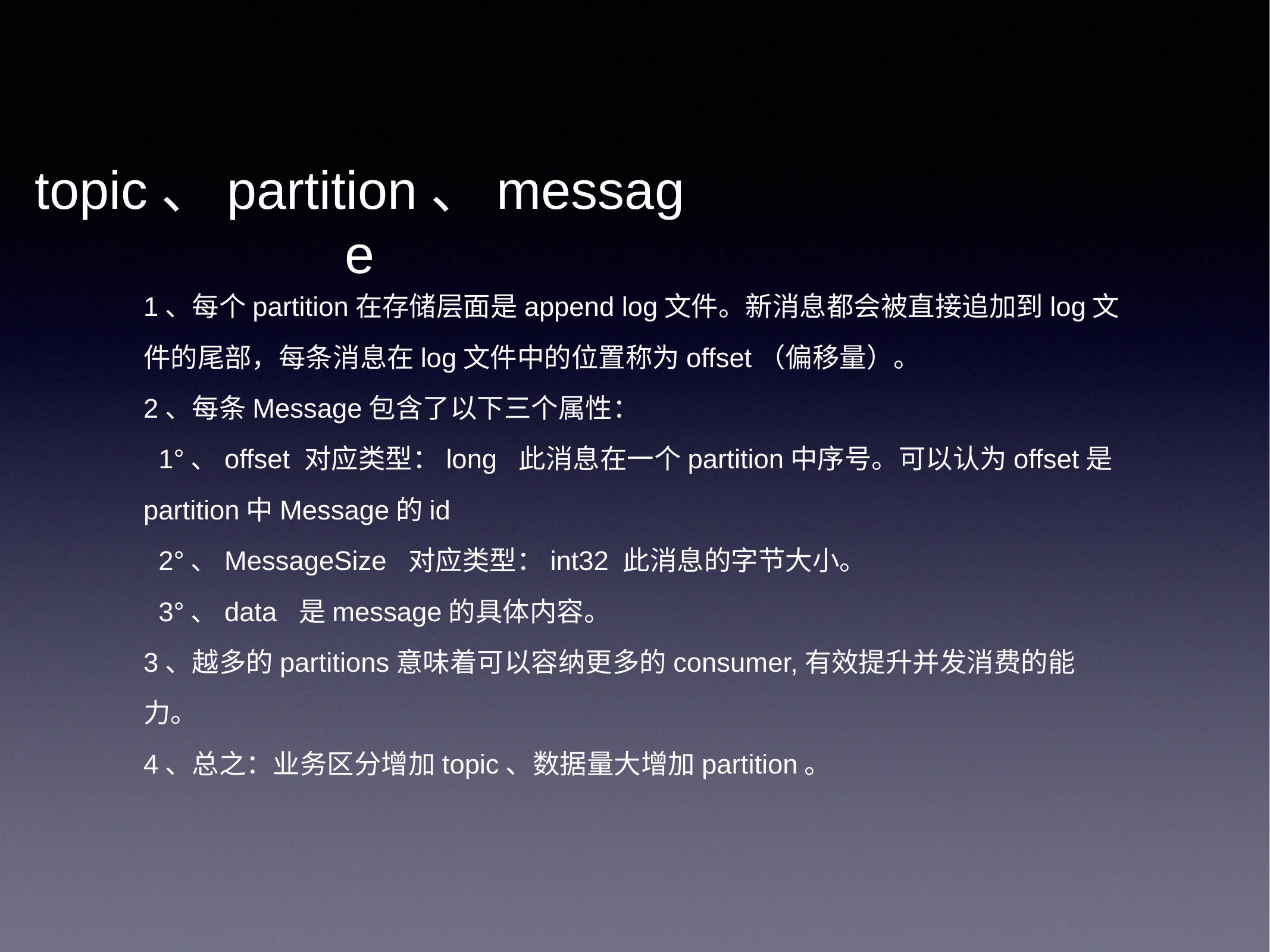

# topic、partition、message
1、每个partition在存储层面是append log文件。新消息都会被直接追加到log文件的尾部，每条消息在log文件中的位置称为offset（偏移量）。
2、每条Message包含了以下三个属性：
  1°、offset 对应类型：long  此消息在一个partition中序号。可以认为offset是partition中Message的id
  2°、MessageSize  对应类型：int32 此消息的字节大小。
  3°、data  是message的具体内容。
3、越多的partitions意味着可以容纳更多的consumer,有效提升并发消费的能力。
4、总之：业务区分增加topic、数据量大增加partition。